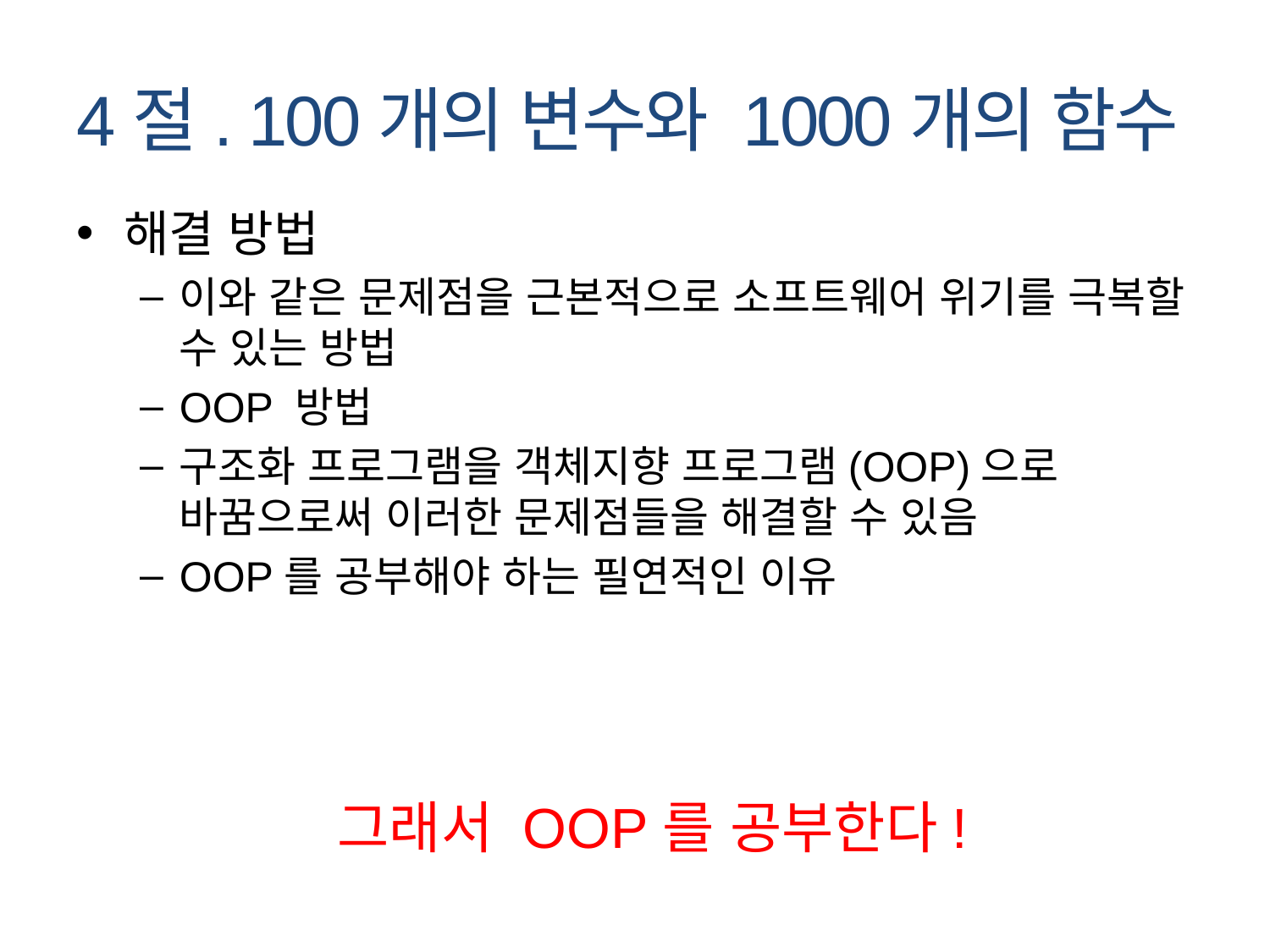

# 4절. 100개의 변수와 1000개의 함수
해결 방법
이와 같은 문제점을 근본적으로 소프트웨어 위기를 극복할 수 있는 방법
OOP 방법
구조화 프로그램을 객체지향 프로그램(OOP)으로 바꿈으로써 이러한 문제점들을 해결할 수 있음
OOP를 공부해야 하는 필연적인 이유

그래서 OOP를 공부한다!